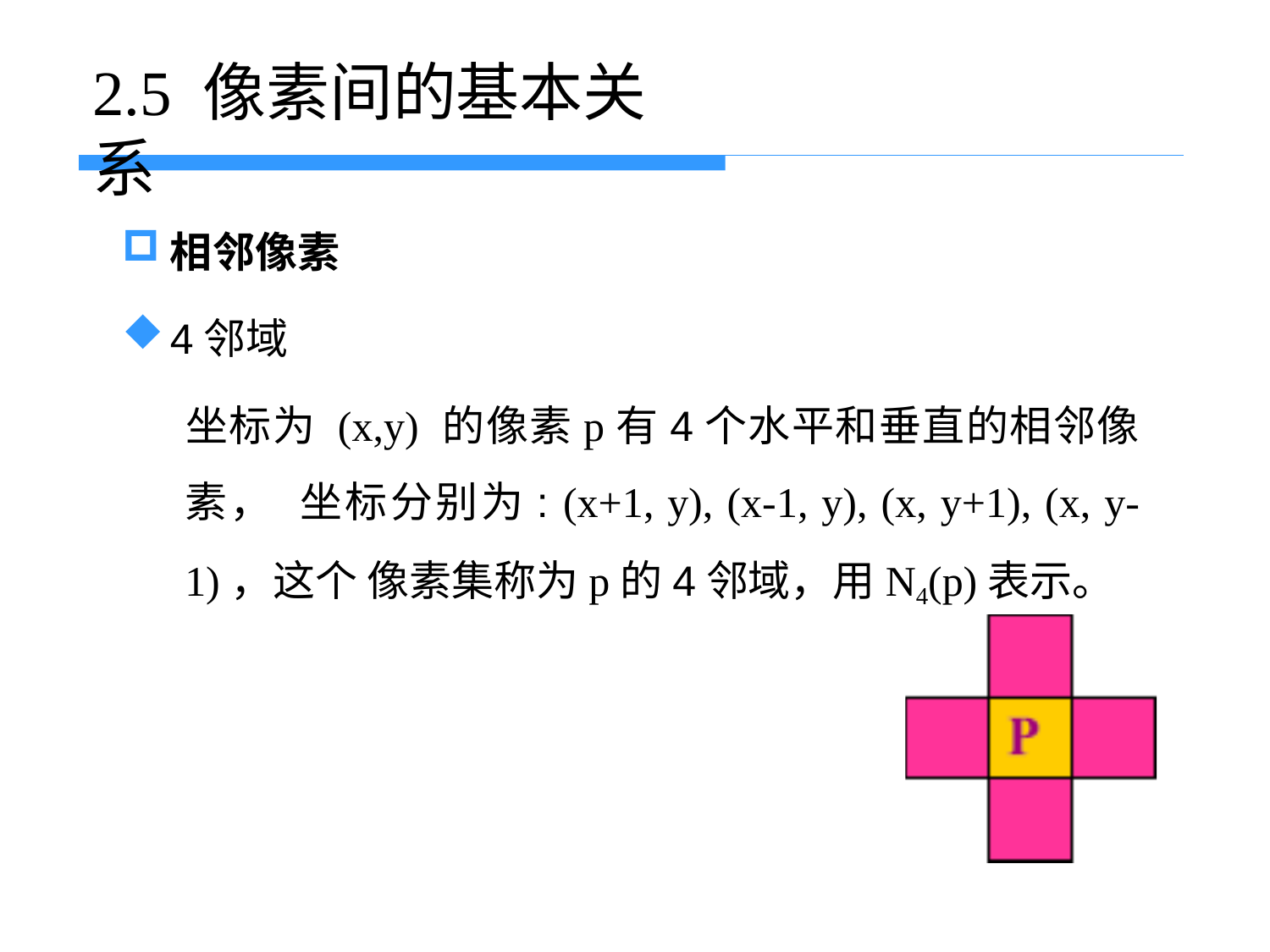

# 2.5 像素间的基本关系
相邻像素
4邻域
坐标为 (x,y) 的像素p有4个水平和垂直的相邻像素，  坐标分别为: (x+1, y), (x-1, y), (x, y+1), (x, y-1)，这个 像素集称为p的4邻域，用N4(p)表示。